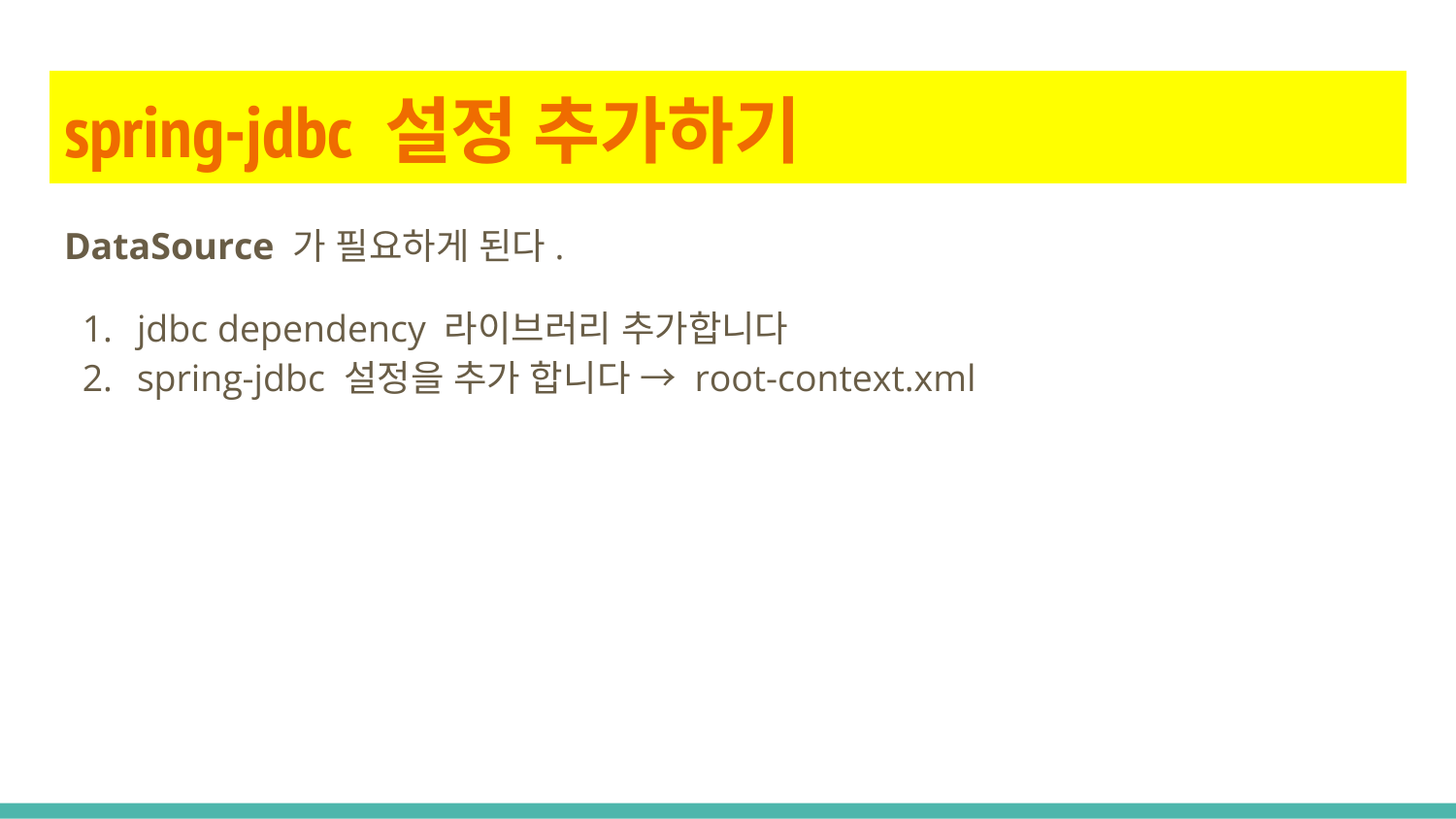

# spring-jdbc 설정 추가하기
DataSource 가 필요하게 된다.
jdbc dependency 라이브러리 추가합니다
spring-jdbc 설정을 추가 합니다 → root-context.xml